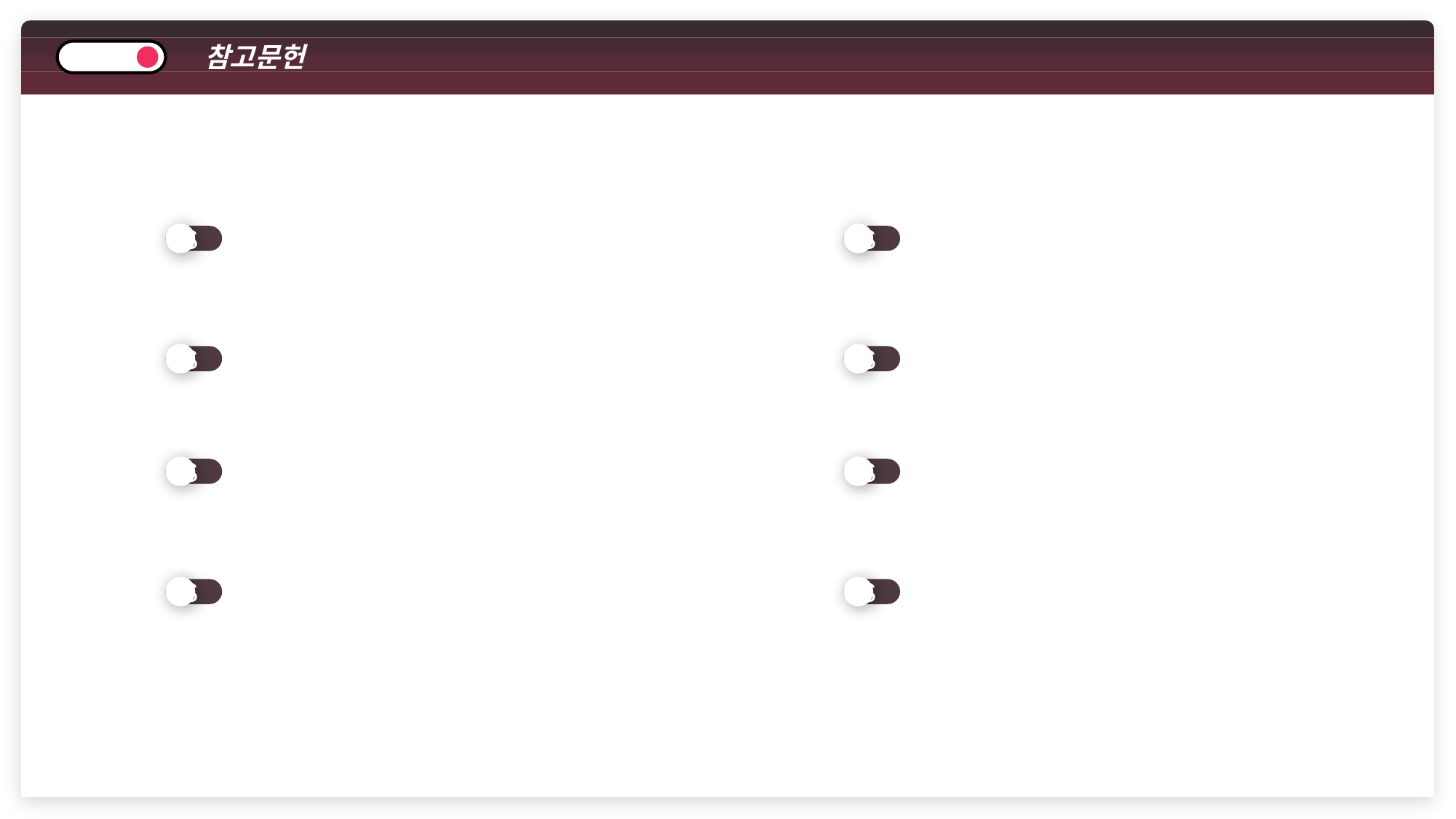

참고문헌

S

S

S

S

S

S

S

S